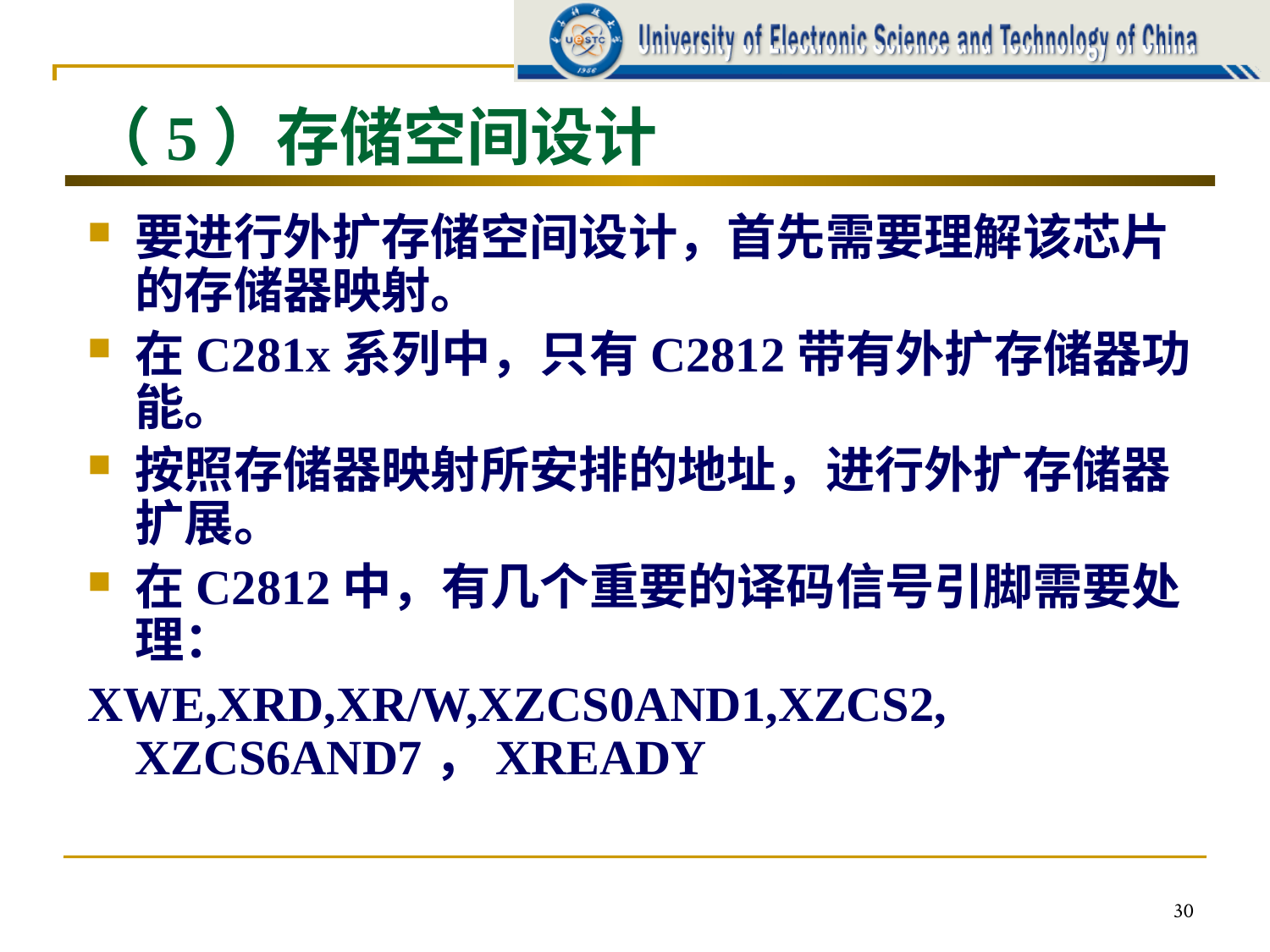

# （5）存储空间设计
要进行外扩存储空间设计，首先需要理解该芯片的存储器映射。
在C281x系列中，只有C2812带有外扩存储器功能。
按照存储器映射所安排的地址，进行外扩存储器扩展。
在C2812中，有几个重要的译码信号引脚需要处理：
XWE,XRD,XR/W,XZCS0AND1,XZCS2, XZCS6AND7，XREADY
30